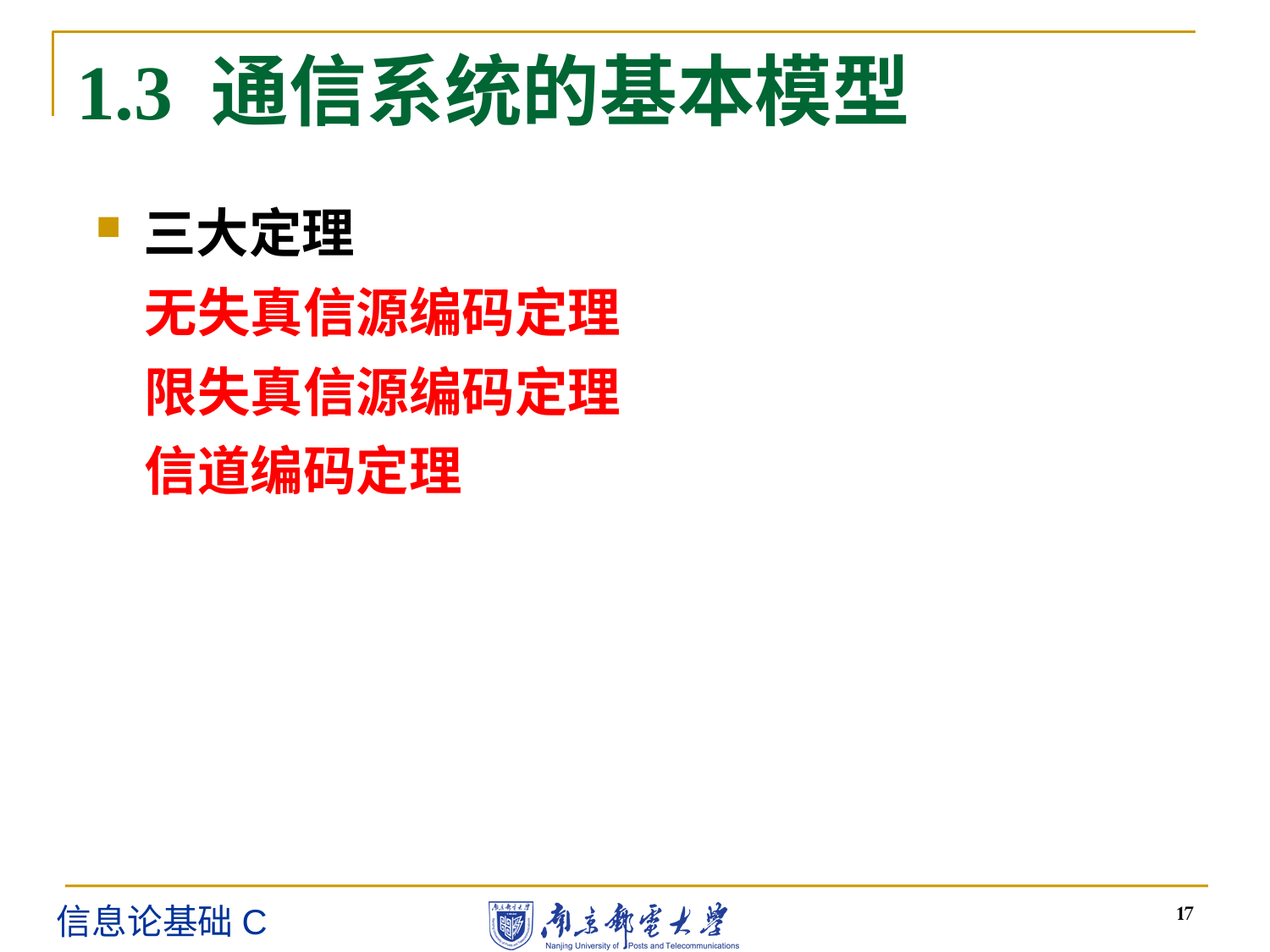

1.3 通信系统的基本模型
三大定理
   无失真信源编码定理
   限失真信源编码定理
   信道编码定理

17